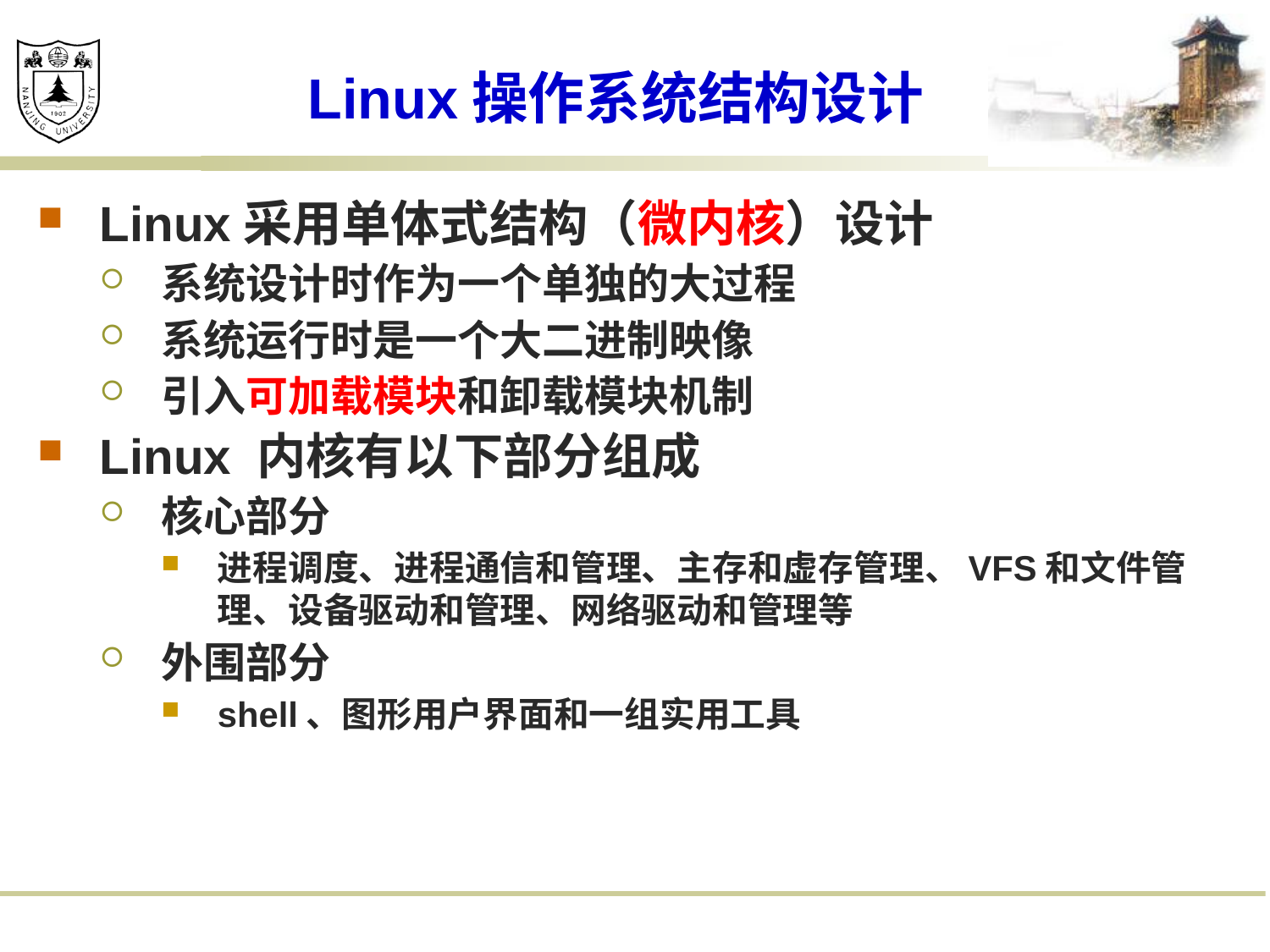

# Linux操作系统结构设计
Linux采用单体式结构（微内核）设计
系统设计时作为一个单独的大过程
系统运行时是一个大二进制映像
引入可加载模块和卸载模块机制
Linux 内核有以下部分组成
核心部分
进程调度、进程通信和管理、主存和虚存管理、VFS和文件管理、设备驱动和管理、网络驱动和管理等
外围部分
shell、图形用户界面和一组实用工具

151